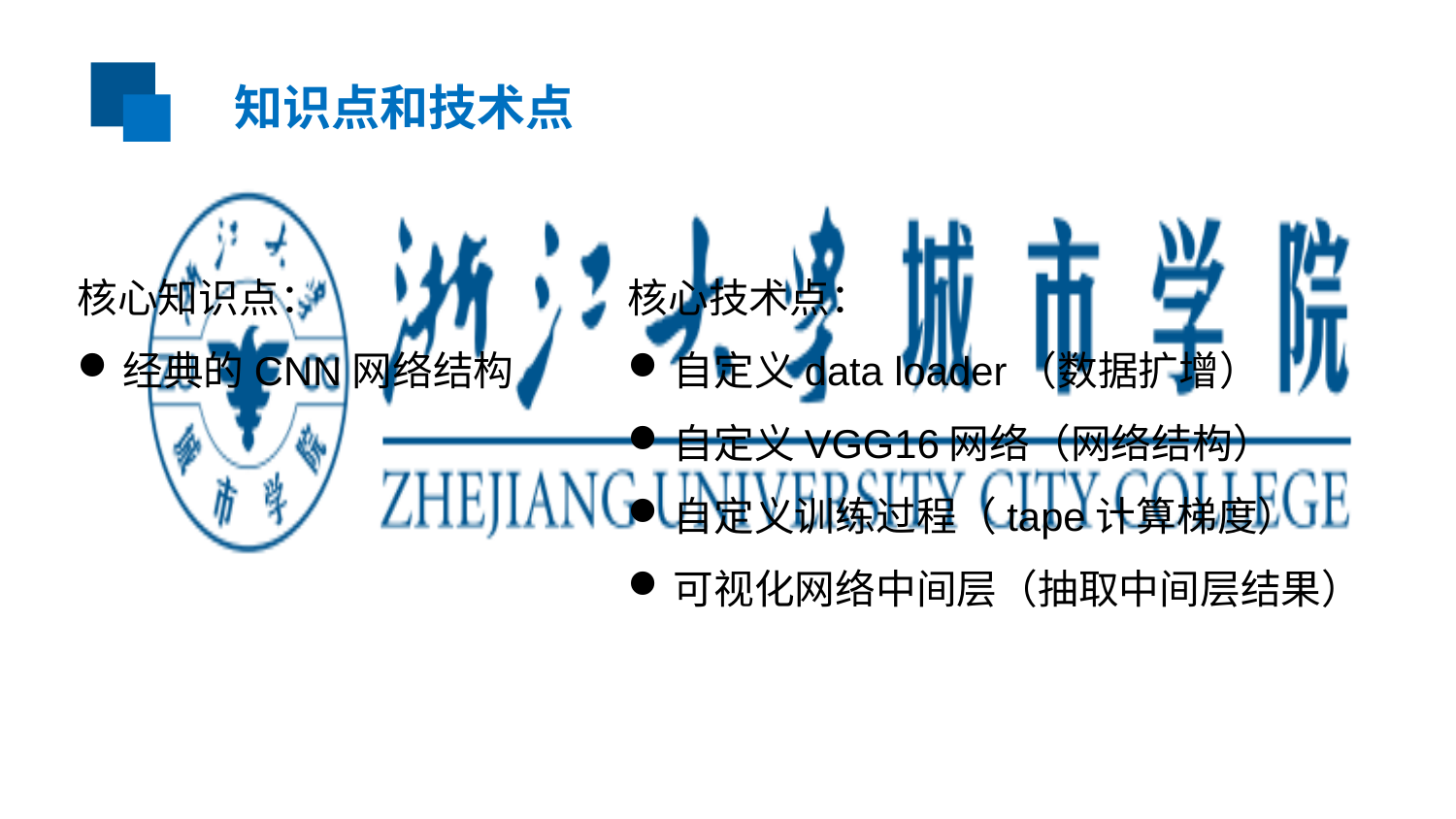

知识点和技术点
核心知识点：
经典的CNN网络结构

核心技术点：
自定义data loader（数据扩增）
自定义VGG16网络（网络结构）
自定义训练过程（tape计算梯度）
可视化网络中间层（抽取中间层结果）